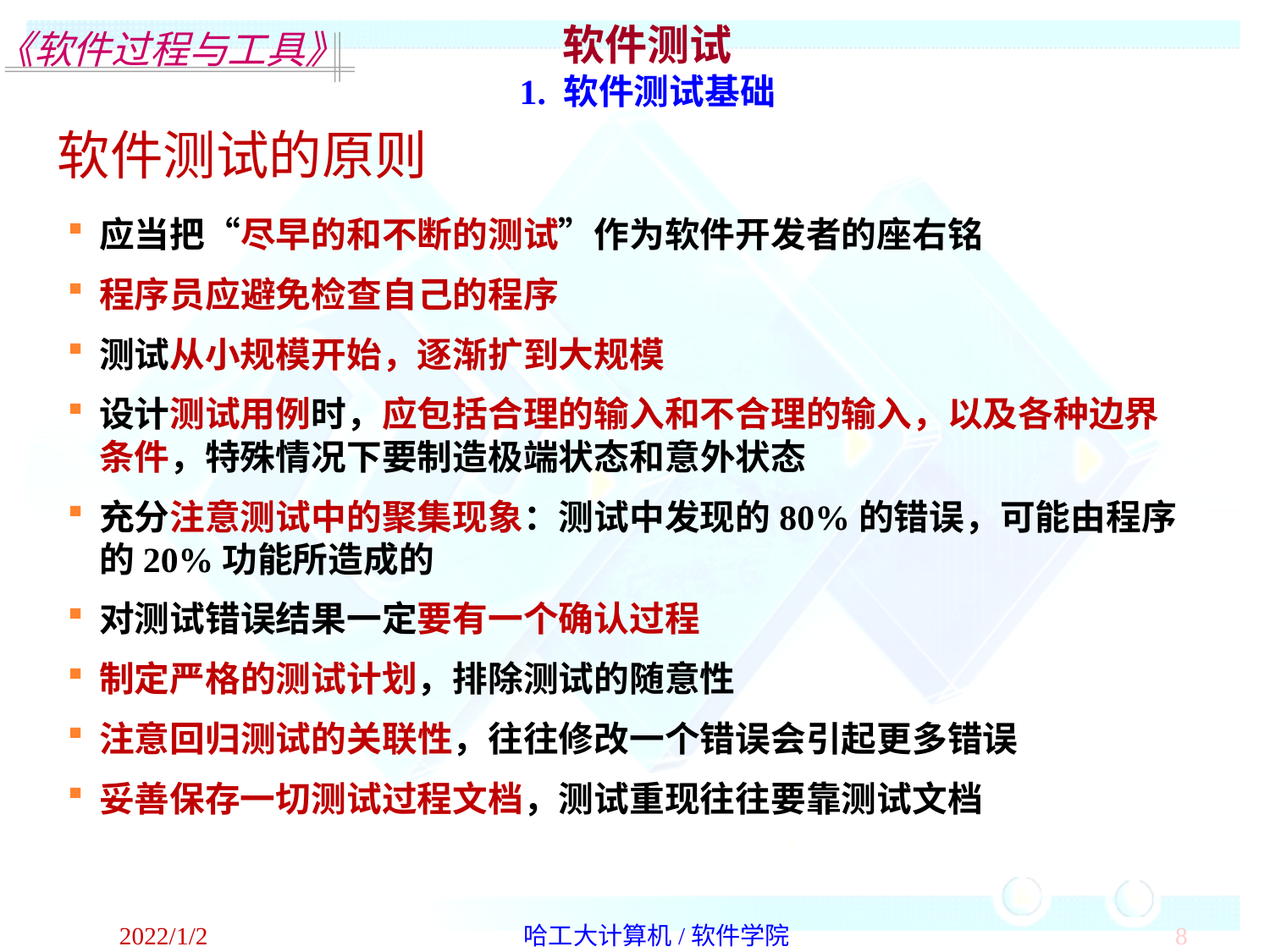

软件测试
1. 软件测试基础
软件测试的原则
应当把“尽早的和不断的测试”作为软件开发者的座右铭
程序员应避免检查自己的程序
测试从小规模开始，逐渐扩到大规模
设计测试用例时，应包括合理的输入和不合理的输入，以及各种边界条件，特殊情况下要制造极端状态和意外状态
充分注意测试中的聚集现象：测试中发现的80%的错误，可能由程序的20%功能所造成的
对测试错误结果一定要有一个确认过程
制定严格的测试计划，排除测试的随意性
注意回归测试的关联性，往往修改一个错误会引起更多错误
妥善保存一切测试过程文档，测试重现往往要靠测试文档